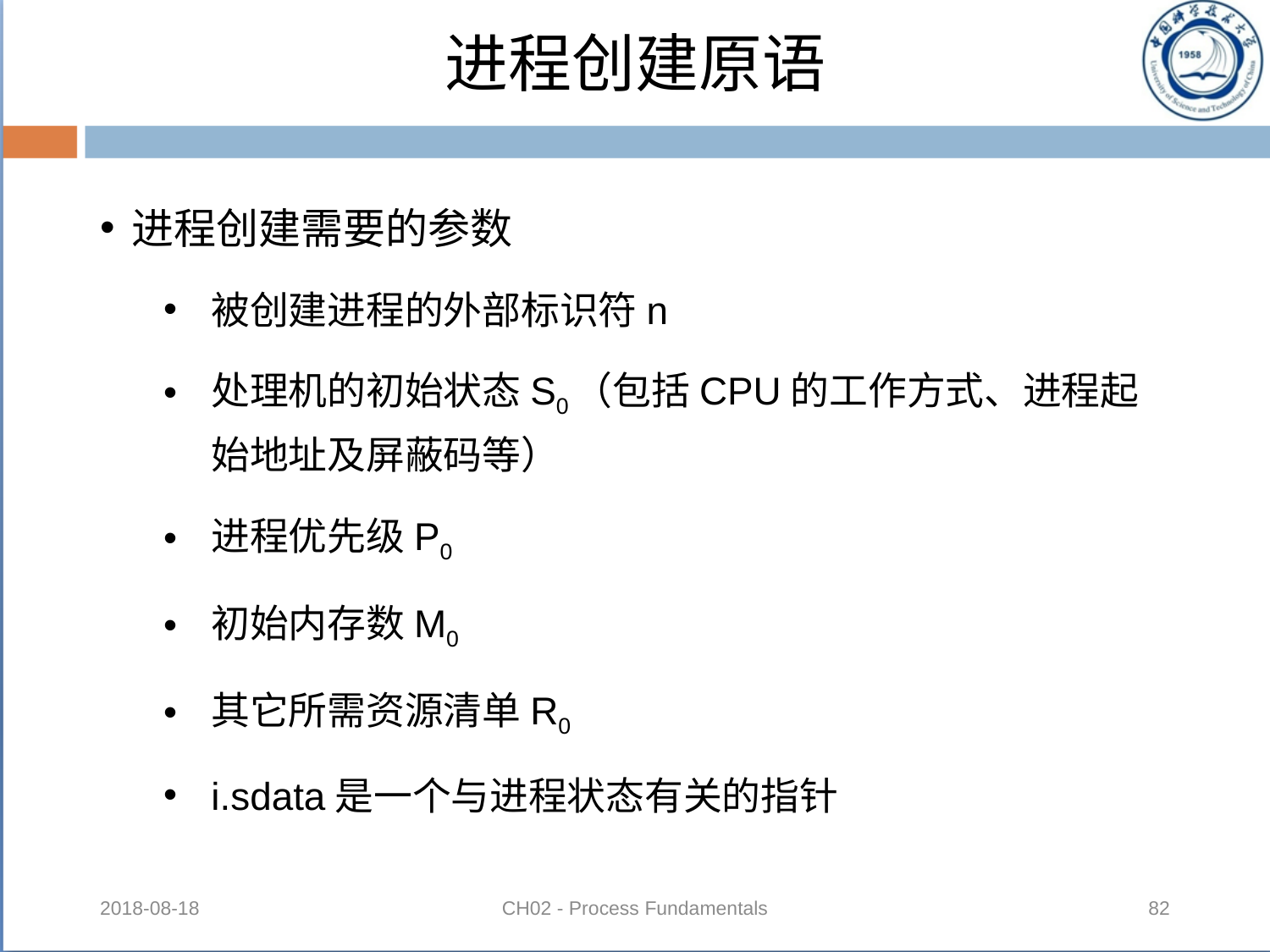

# 进程创建原语
进程创建需要的参数
被创建进程的外部标识符n
处理机的初始状态S0（包括CPU的工作方式、进程起始地址及屏蔽码等）
进程优先级P0
初始内存数M0
其它所需资源清单R0
i.sdata是一个与进程状态有关的指针
2018-08-18
CH02 - Process Fundamentals
82